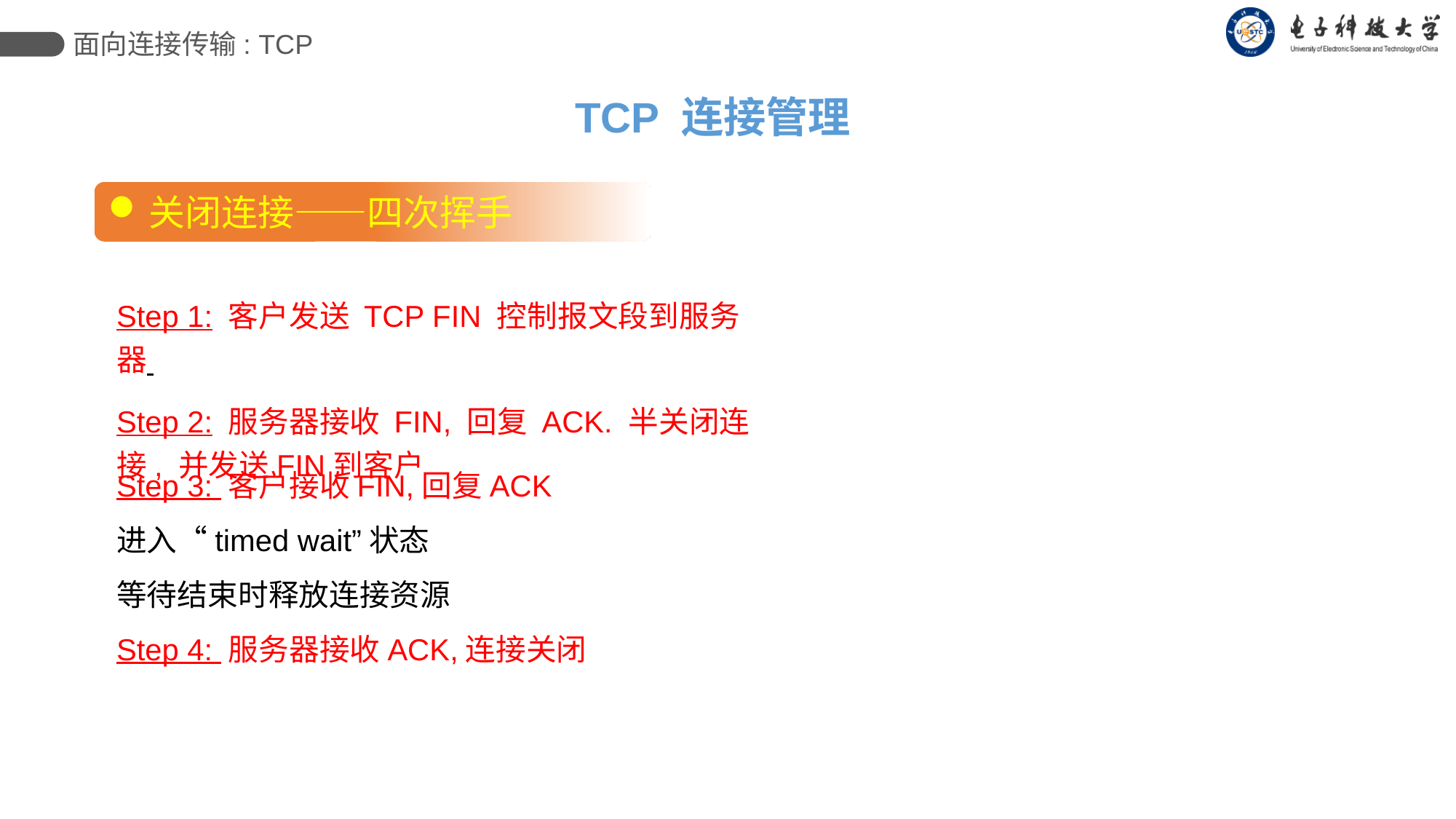

面向连接传输: TCP

TCP 连接管理
关闭连接——四次挥手
Step 1: 客户发送 TCP FIN 控制报文段到服务器
Step 2: 服务器接收 FIN, 回复 ACK. 半关闭连接, 并发送FIN到客户
Step 3: 客户接收 FIN, 回复 ACK.
Step 3: 客户接收FIN,回复ACK
进入“timed wait”状态
等待结束时释放连接资源
Step 4: 服务器接收ACK,连接关闭